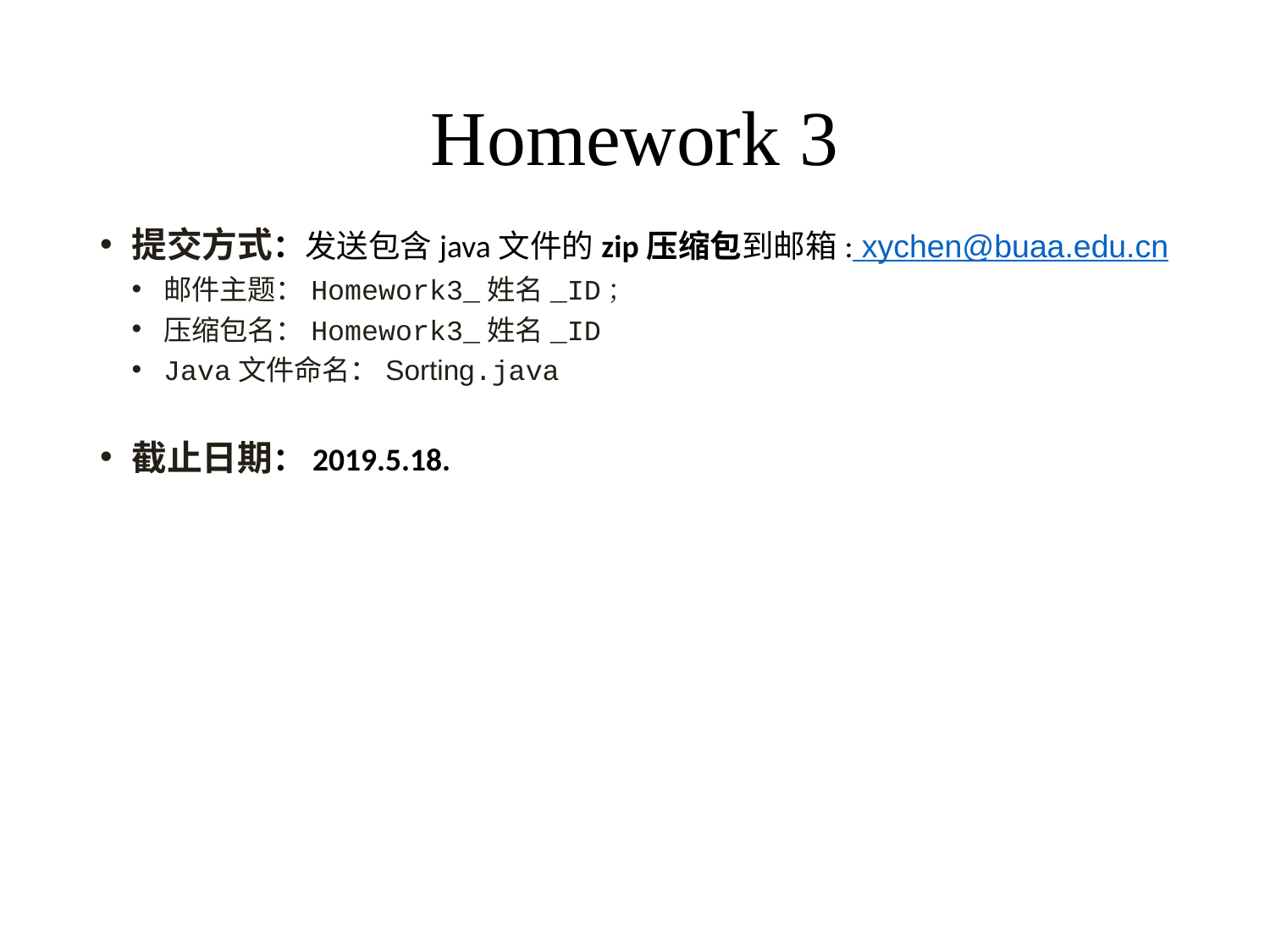

# Homework 3
提交方式：发送包含java文件的zip压缩包到邮箱: xychen@buaa.edu.cn
邮件主题：Homework3_姓名_ID；
压缩包名：Homework3_姓名_ID
Java文件命名：Sorting.java

截止日期：2019.5.18.